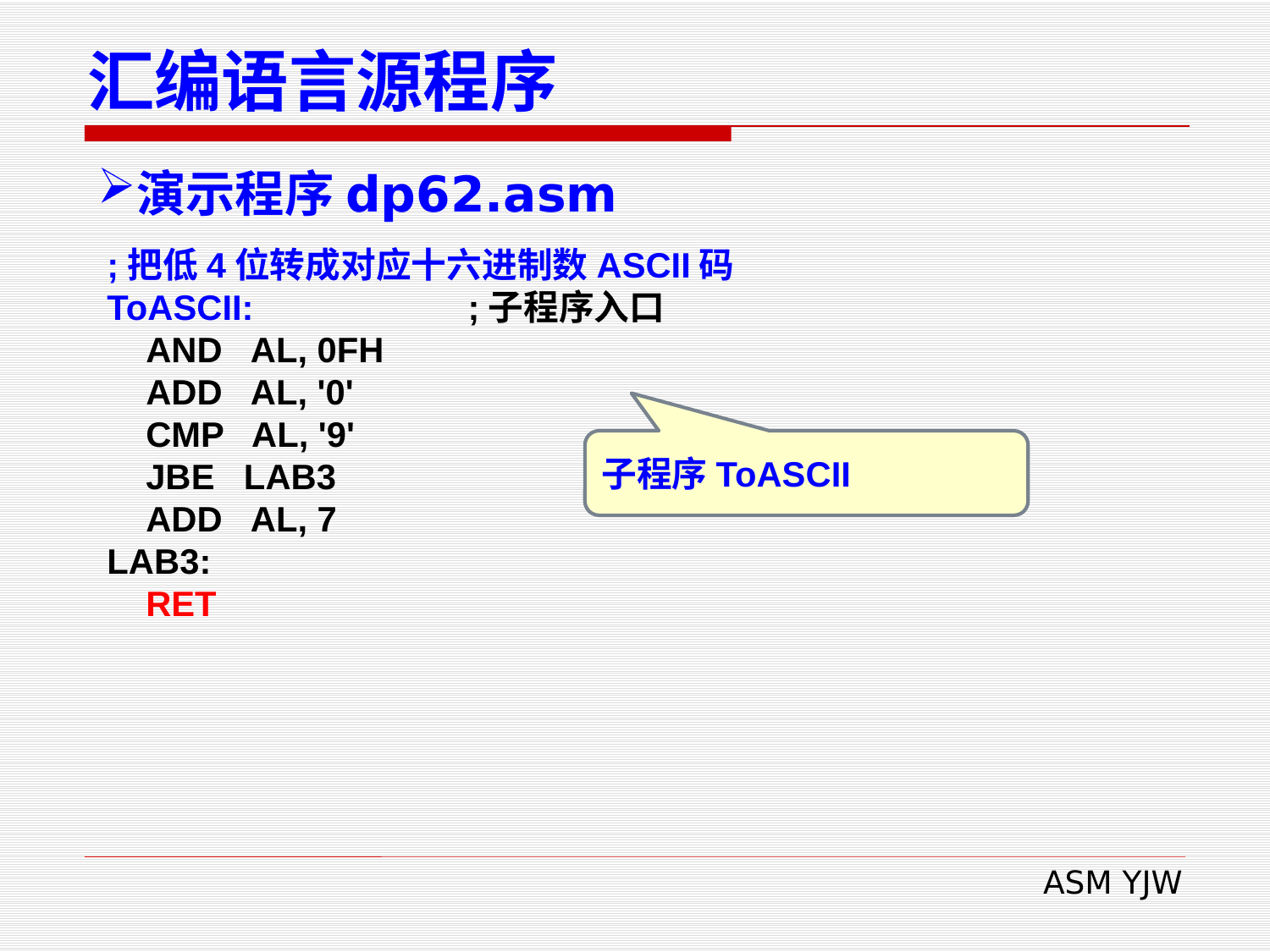

# 汇编语言源程序
演示程序dp62.asm
;把低4位转成对应十六进制数ASCII码
ToASCII:                      ;子程序入口
    AND   AL, 0FH
    ADD   AL, '0'
    CMP   AL, '9'
    JBE   LAB3
    ADD   AL, 7
LAB3:
    RET
子程序ToASCII